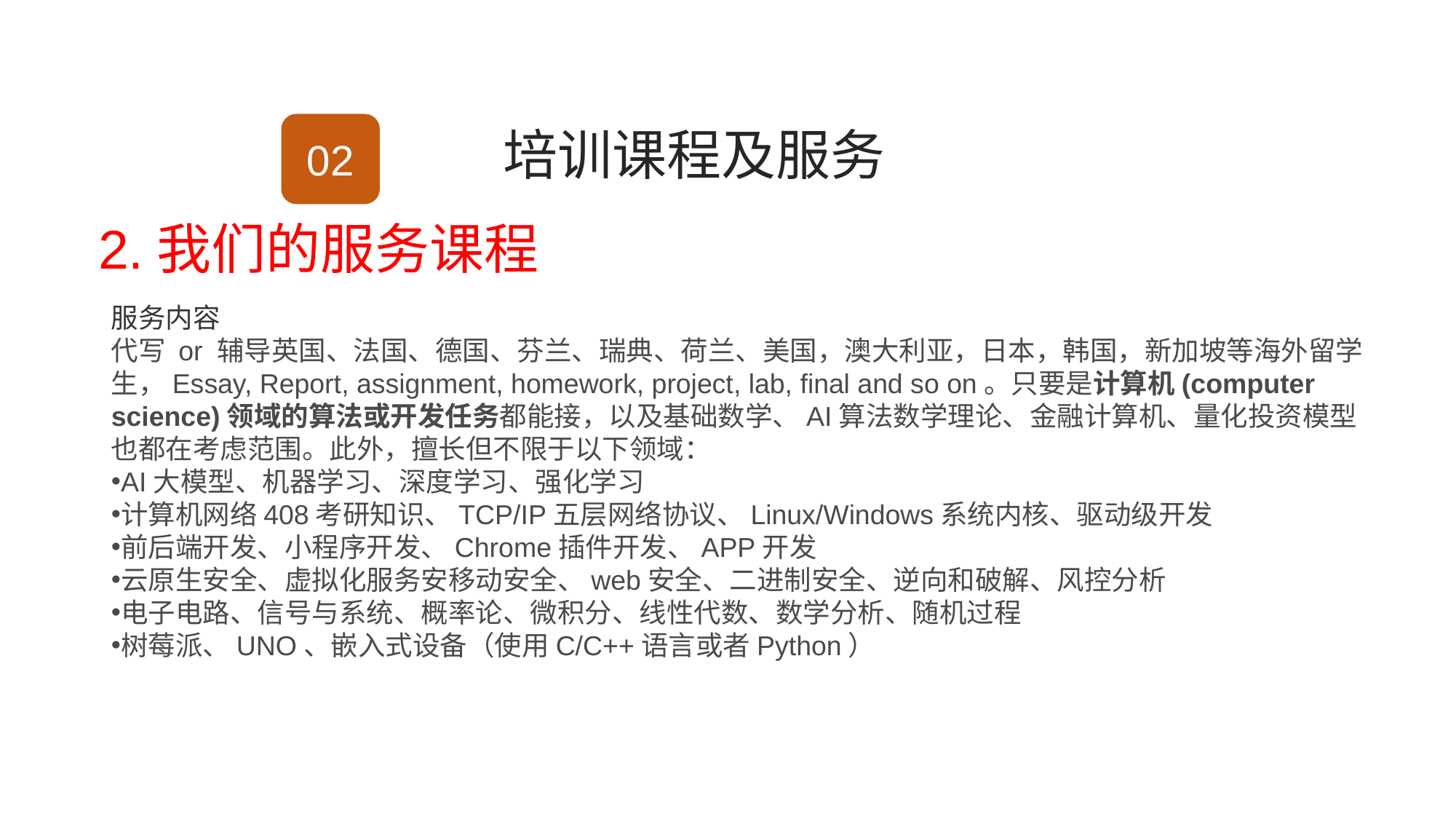

02
培训课程及服务
2.我们的服务课程
服务内容
代写 or 辅导英国、法国、德国、芬兰、瑞典、荷兰、美国，澳大利亚，日本，韩国，新加坡等海外留学生，Essay, Report, assignment, homework, project, lab, final and so on。只要是计算机(computer science)领域的算法或开发任务都能接，以及基础数学、AI算法数学理论、金融计算机、量化投资模型也都在考虑范围。此外，擅长但不限于以下领域：
AI大模型、机器学习、深度学习、强化学习
计算机网络408考研知识、TCP/IP五层网络协议、Linux/Windows系统内核、驱动级开发
前后端开发、小程序开发、Chrome插件开发、APP开发
云原生安全、虚拟化服务安移动安全、web安全、二进制安全、逆向和破解、风控分析
电子电路、信号与系统、概率论、微积分、线性代数、数学分析、随机过程
树莓派、UNO、嵌入式设备（使用C/C++语言或者Python）